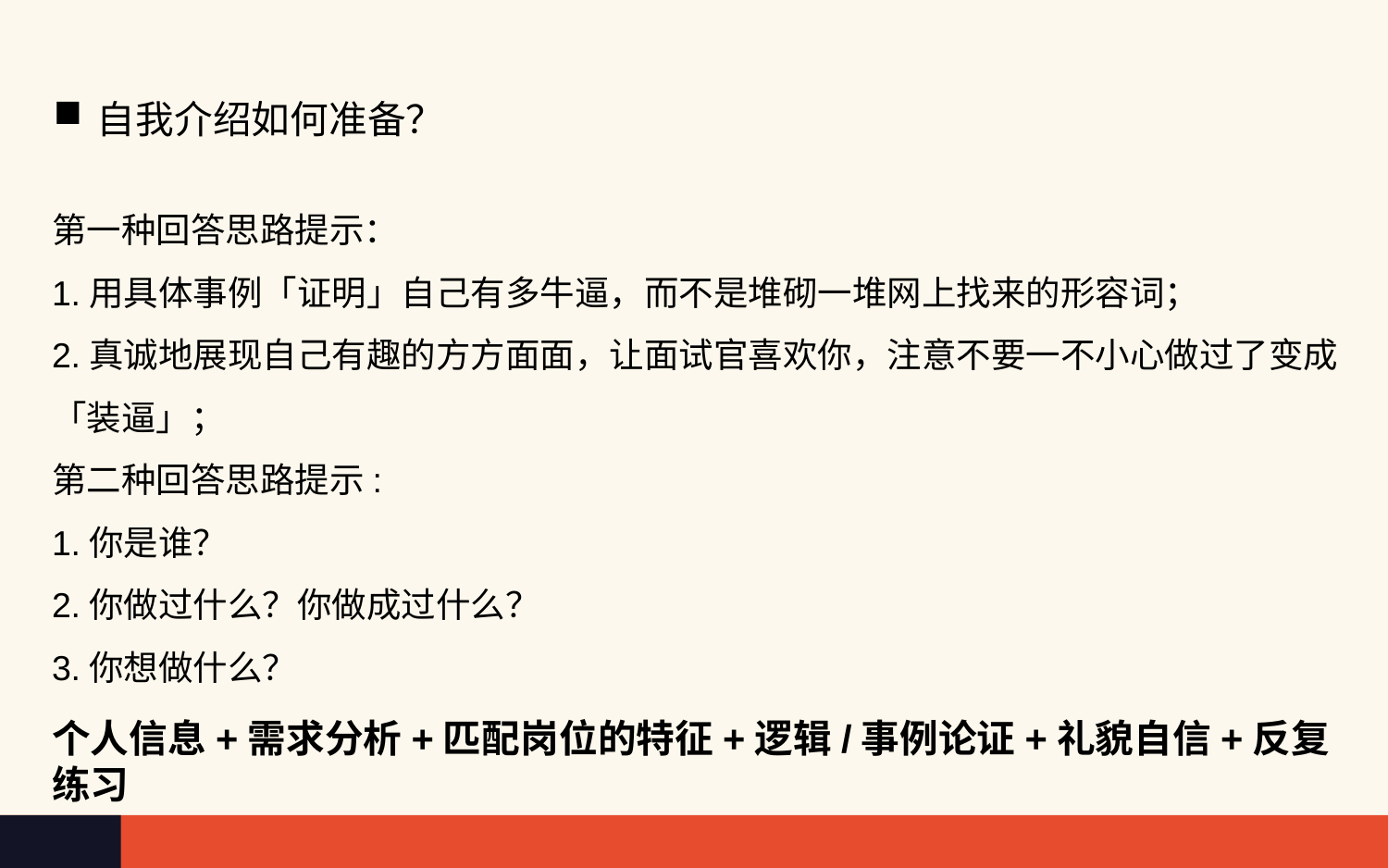

自我介绍如何准备？
第一种回答思路提示：
1.用具体事例「证明」自己有多牛逼，而不是堆砌一堆网上找来的形容词；
2.真诚地展现自己有趣的方方面面，让面试官喜欢你，注意不要一不小心做过了变成「装逼」；
第二种回答思路提示:
1.你是谁？
2.你做过什么？你做成过什么？
3.你想做什么？
个人信息+需求分析+匹配岗位的特征+逻辑/事例论证+礼貌自信+反复练习